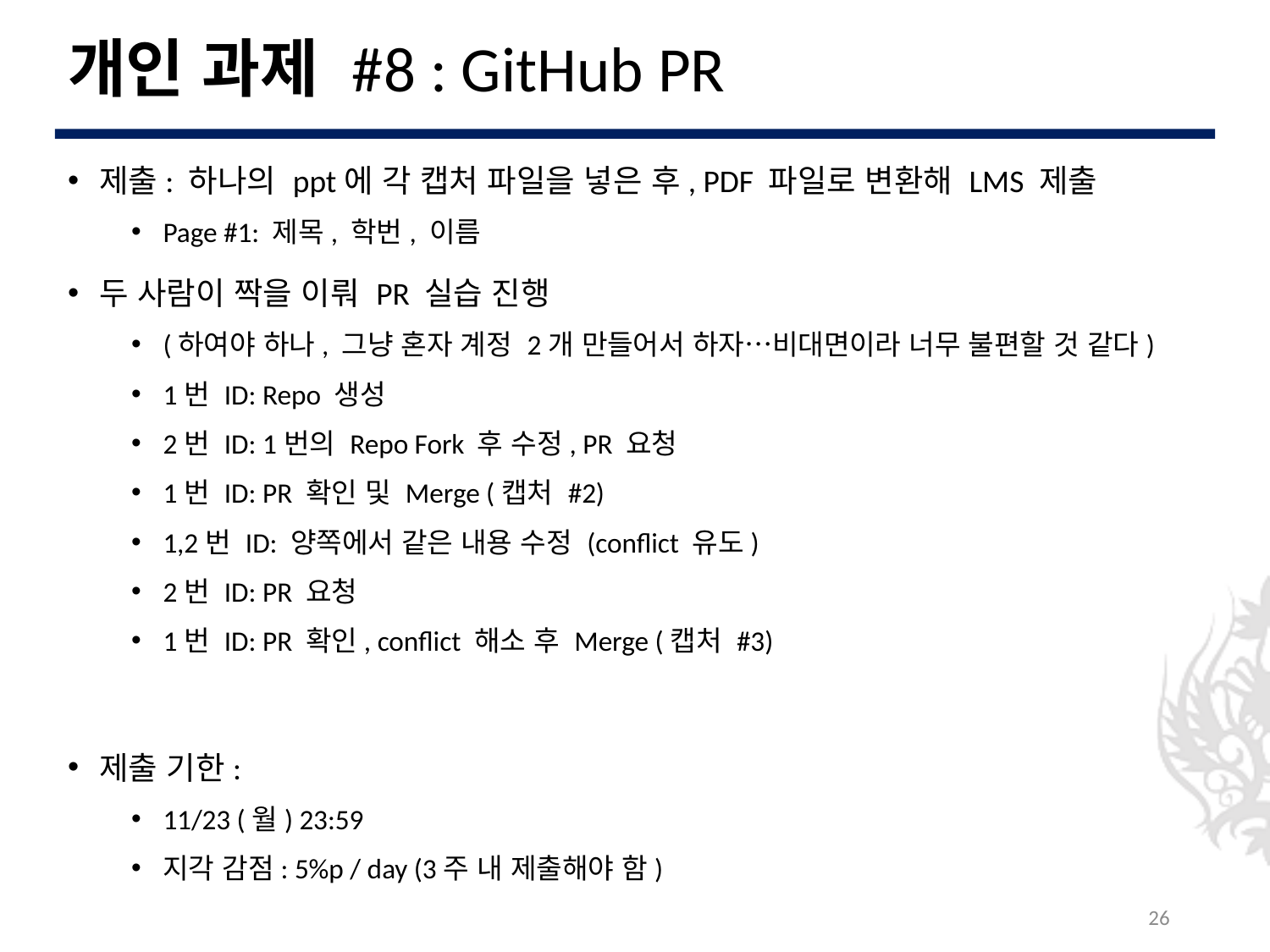

# 개인 과제 #8 : GitHub PR
제출: 하나의 ppt에 각 캡처 파일을 넣은 후, PDF 파일로 변환해 LMS 제출
Page #1: 제목, 학번, 이름
두 사람이 짝을 이뤄 PR 실습 진행
(하여야 하나, 그냥 혼자 계정 2개 만들어서 하자…비대면이라 너무 불편할 것 같다)
1번 ID: Repo 생성
2번 ID: 1번의 Repo Fork 후 수정, PR 요청
1번 ID: PR 확인 및 Merge (캡처 #2)
1,2번 ID: 양쪽에서 같은 내용 수정 (conflict 유도)
2번 ID: PR 요청
1번 ID: PR 확인, conflict 해소 후 Merge (캡처 #3)

제출 기한:
11/23 (월) 23:59
지각 감점: 5%p / day (3주 내 제출해야 함)

26